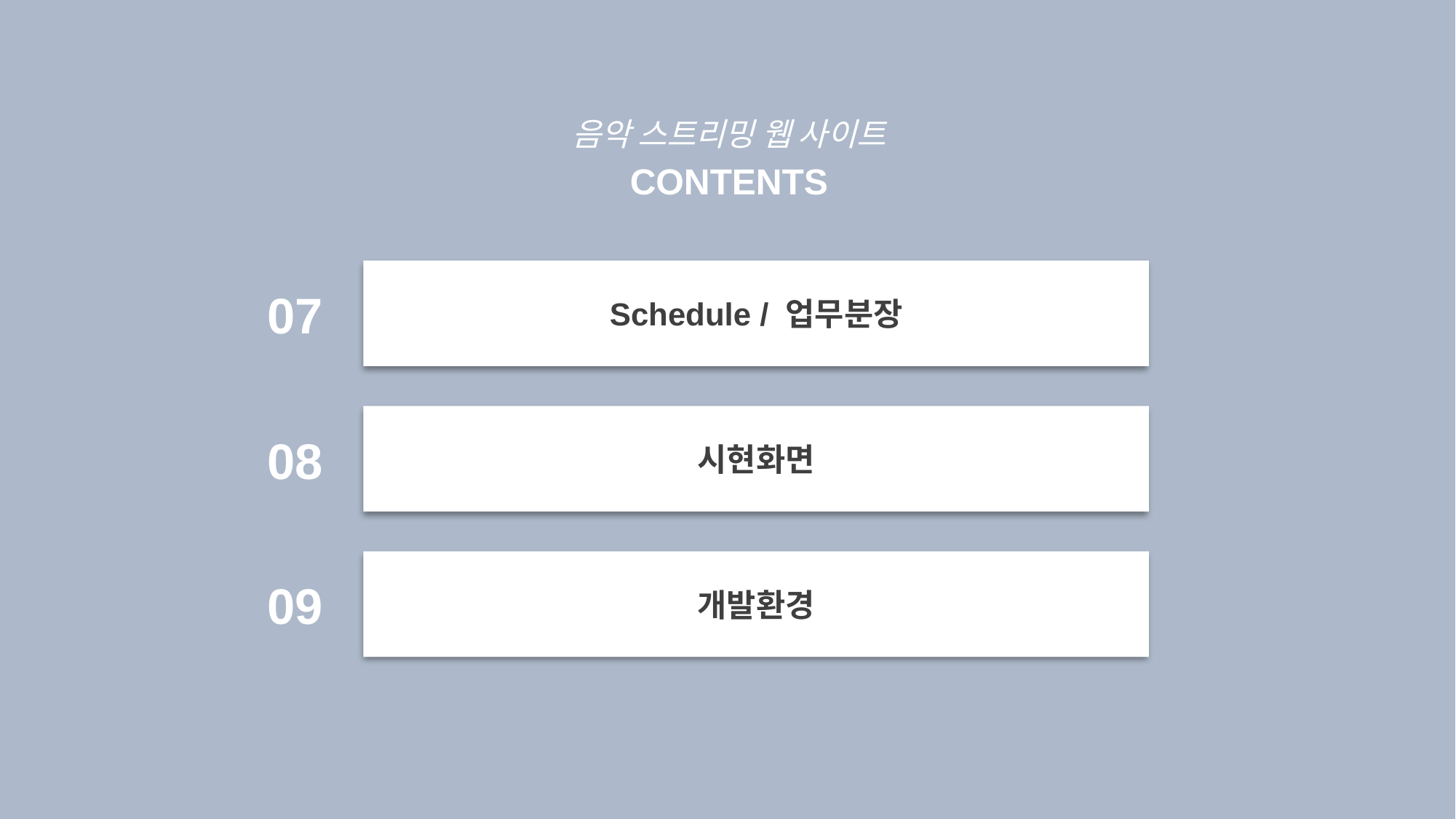

음악 스트리밍 웹 사이트
CONTENTS
Schedule / 업무분장
07
시현화면
08
개발환경
09